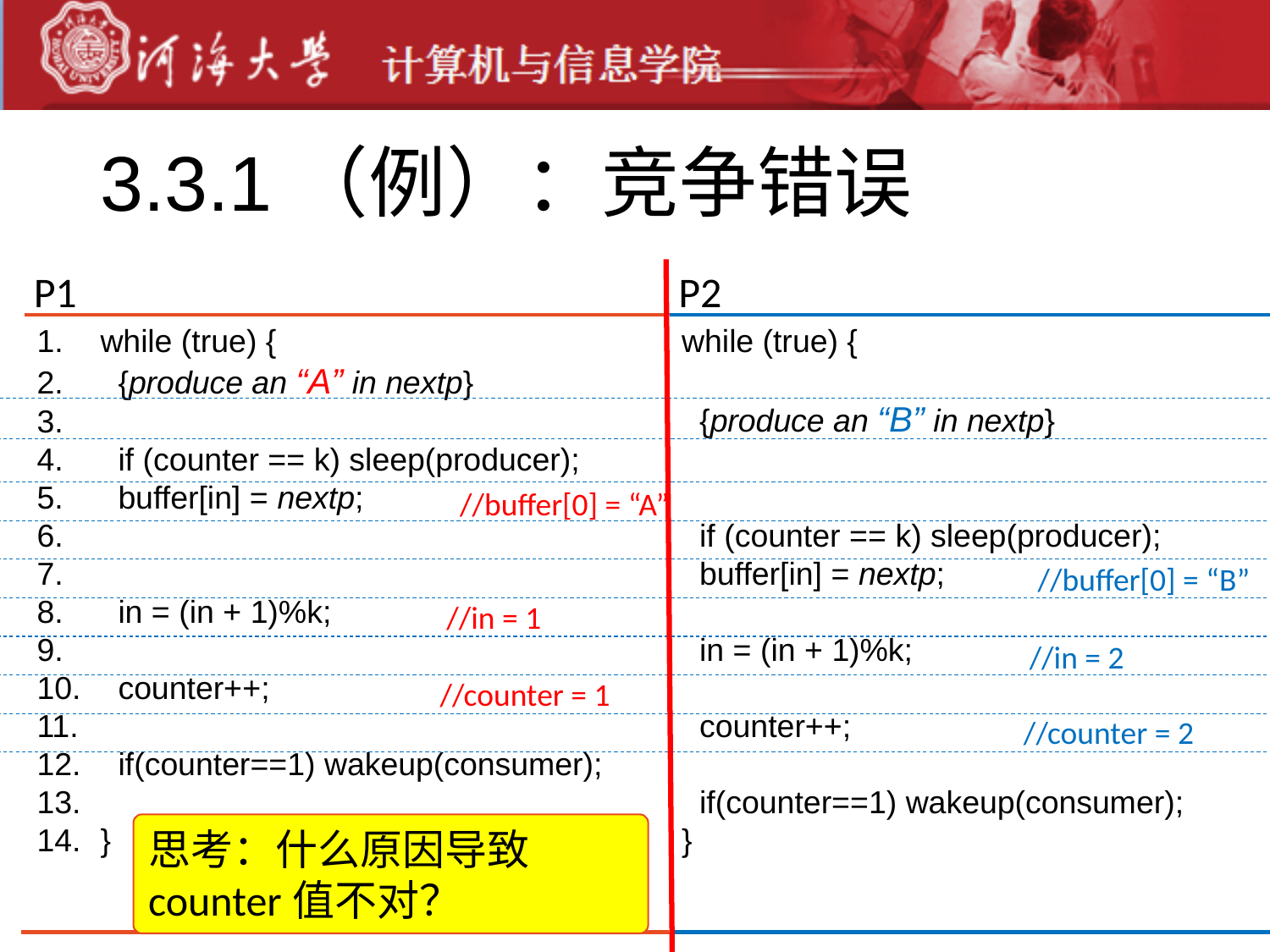

# 3.3.1（例）：竞争错误
P1
while (true) {
  {produce an “A” in nextp}

  if (counter == k) sleep(producer);
  buffer[in] = nextp;

  in = (in + 1)%k;

  counter++;

  if(counter==1) wakeup(consumer);

}
P2
while (true) {

  {produce an “B” in nextp}

  if (counter == k) sleep(producer);
  buffer[in] = nextp;

  in = (in + 1)%k;

  counter++;

  if(counter==1) wakeup(consumer);
}
//buffer[0] = “A”
//buffer[0] = “B”
//in = 1
//in = 2
//counter = 1
//counter = 2
思考：什么原因导致counter值不对？